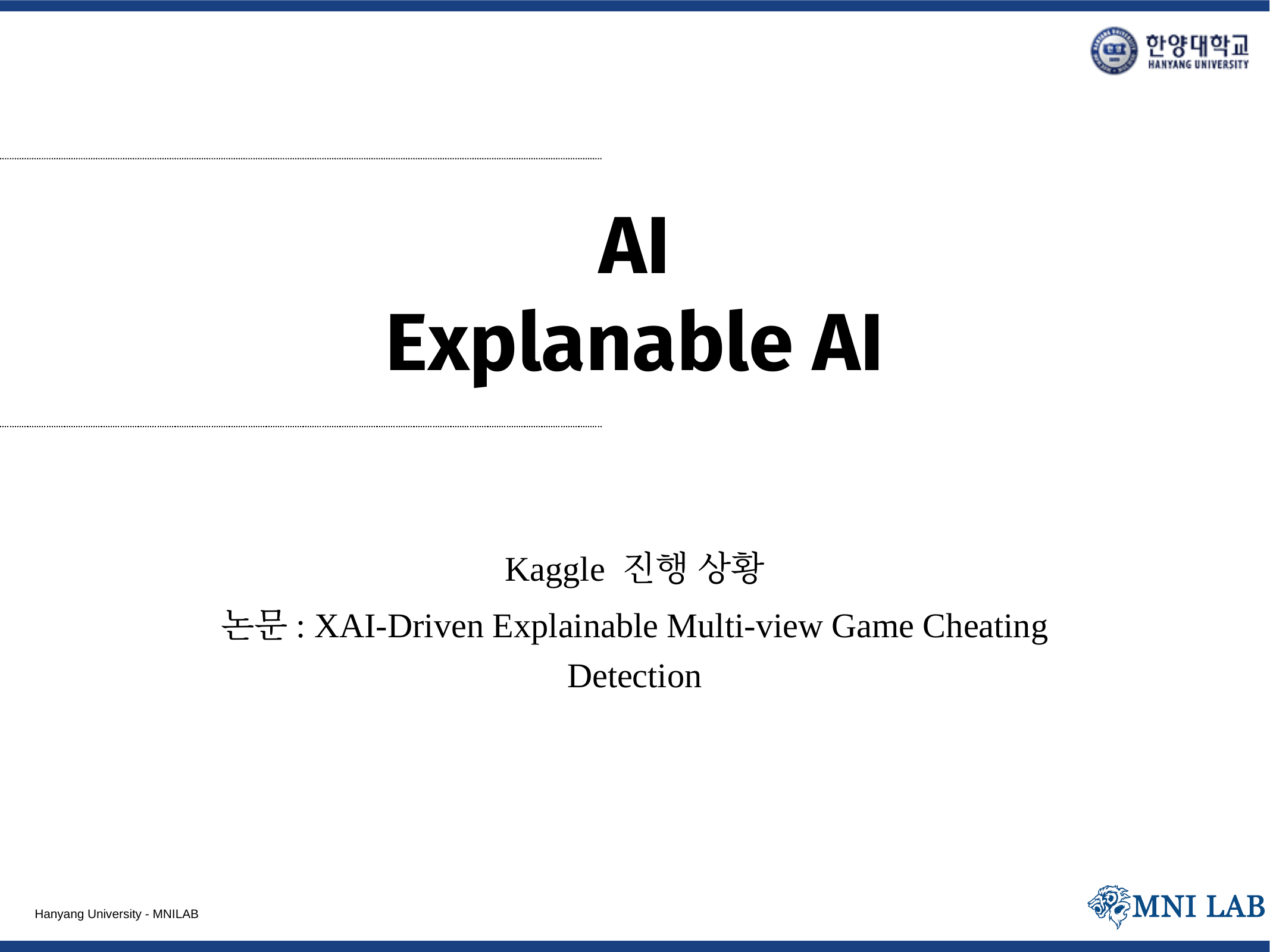

# AI Explanable AI
Kaggle 진행 상황
논문: XAI-Driven Explainable Multi-view Game Cheating Detection